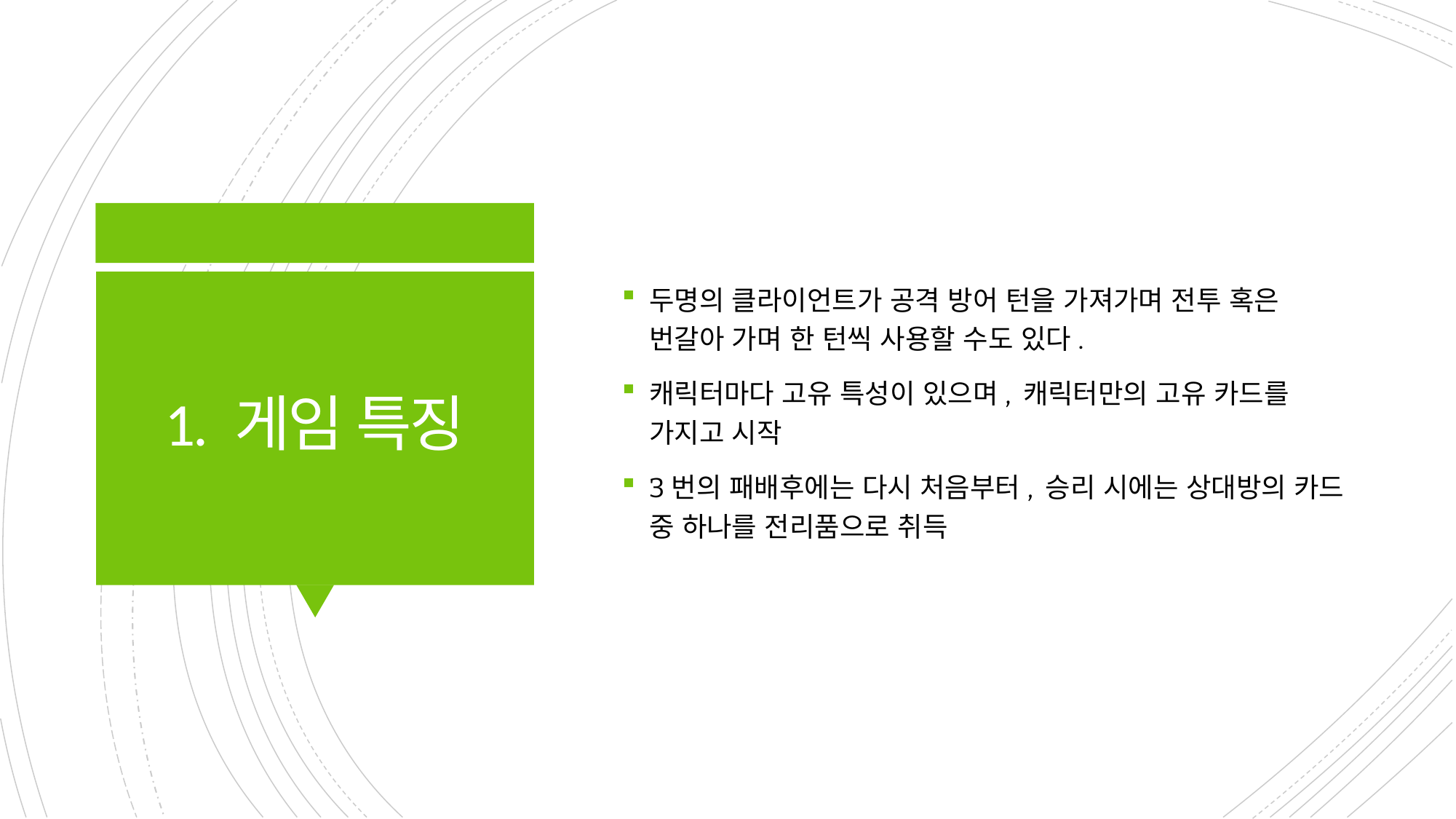

두명의 클라이언트가 공격 방어 턴을 가져가며 전투 혹은 번갈아 가며 한 턴씩 사용할 수도 있다.
캐릭터마다 고유 특성이 있으며, 캐릭터만의 고유 카드를 가지고 시작
3번의 패배후에는 다시 처음부터, 승리 시에는 상대방의 카드 중 하나를 전리품으로 취득
# 1. 게임 특징